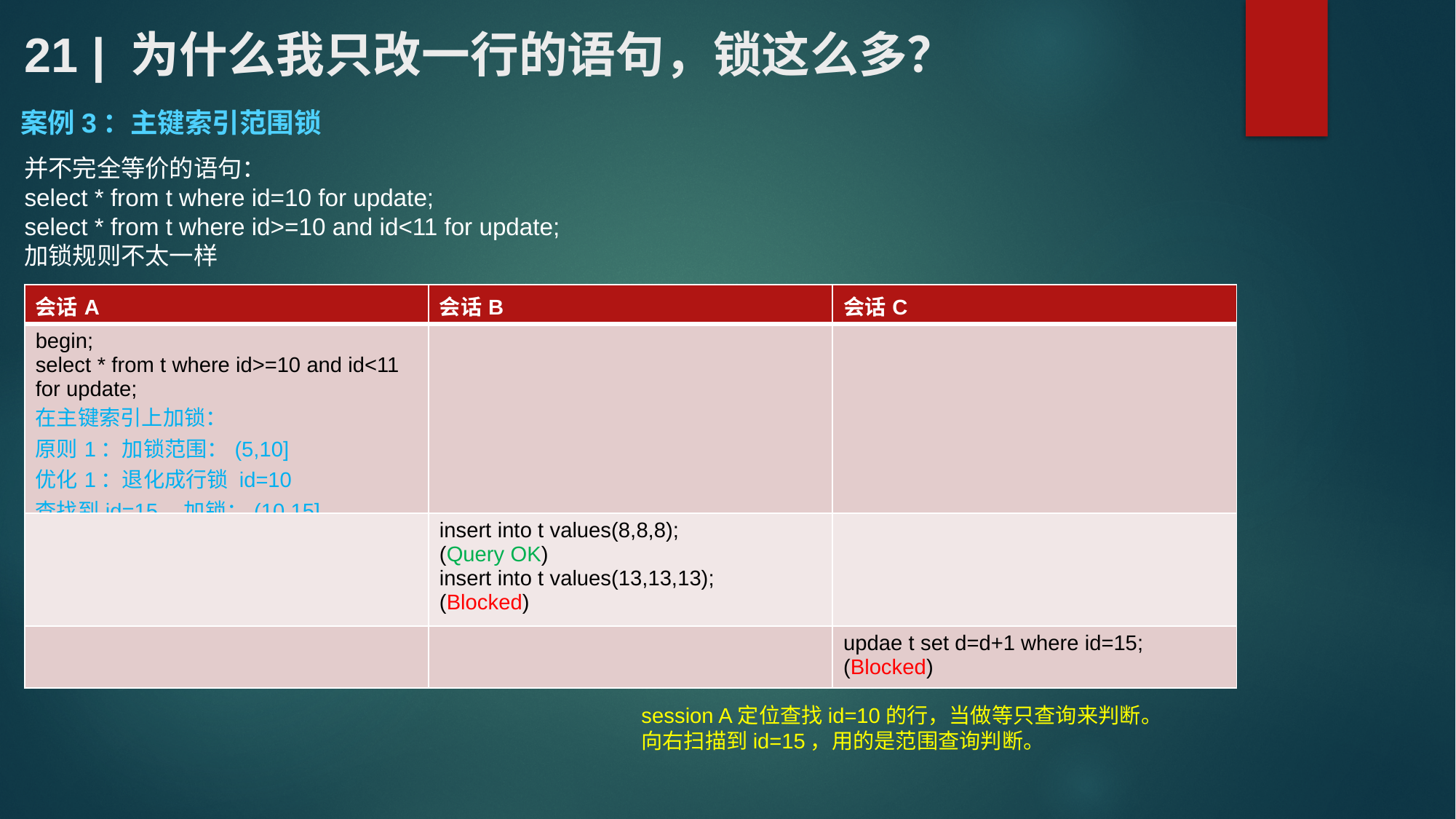

# 21 | 为什么我只改一行的语句，锁这么多？
案例3：主键索引范围锁
并不完全等价的语句：
select * from t where id=10 for update;
select * from t where id>=10 and id<11 for update;
加锁规则不太一样
| 会话A | 会话B | 会话C |
| --- | --- | --- |
| begin; select \* from t where id>=10 and id<11 for update; 在主键索引上加锁： 原则1：加锁范围：(5,10] 优化1：退化成行锁 id=10 查找到id=15，加锁：(10,15] |  |  |
|  | insert into t values(8,8,8); (Query OK) insert into t values(13,13,13); (Blocked) |  |
|  |  | updae t set d=d+1 where id=15; (Blocked) |
session A定位查找id=10的行，当做等只查询来判断。
向右扫描到id=15，用的是范围查询判断。